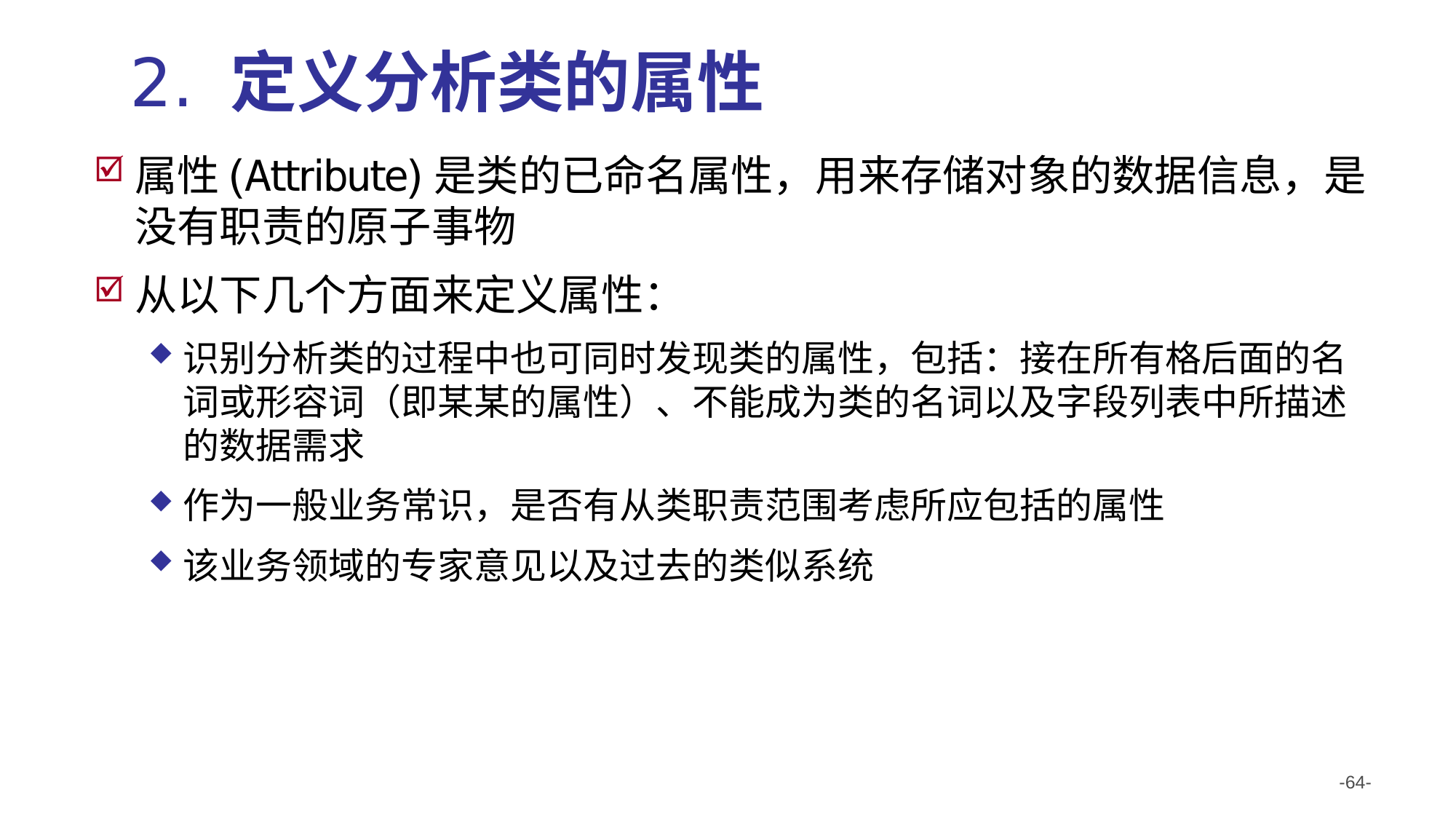

# 2. 定义分析类的属性
属性(Attribute)是类的已命名属性，用来存储对象的数据信息，是没有职责的原子事物
从以下几个方面来定义属性：
识别分析类的过程中也可同时发现类的属性，包括：接在所有格后面的名词或形容词（即某某的属性）、不能成为类的名词以及字段列表中所描述的数据需求
作为一般业务常识，是否有从类职责范围考虑所应包括的属性
该业务领域的专家意见以及过去的类似系统
-64-